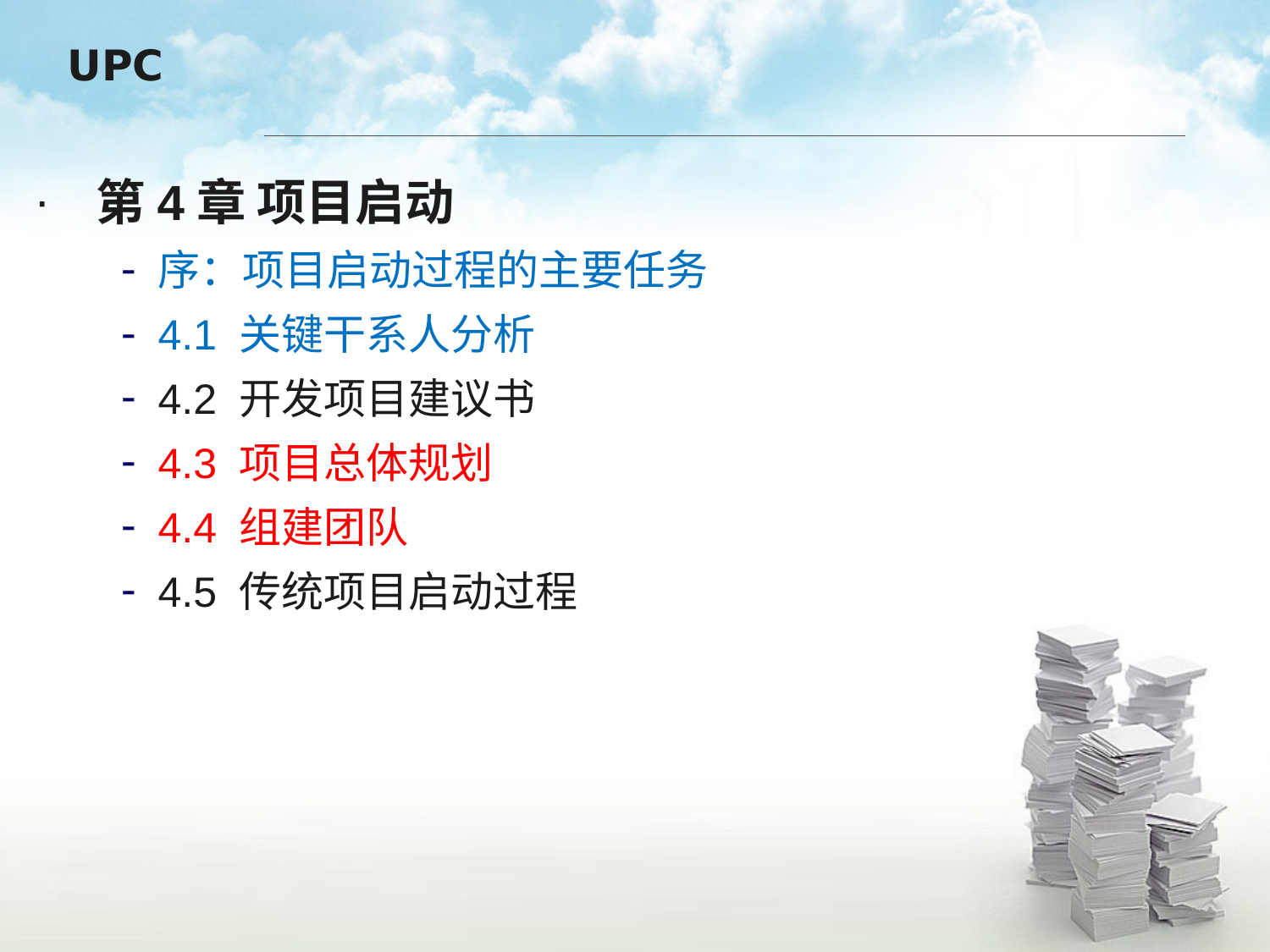

第4章 项目启动
序：项目启动过程的主要任务
4.1 关键干系人分析
4.2 开发项目建议书
4.3 项目总体规划
4.4 组建团队
4.5 传统项目启动过程